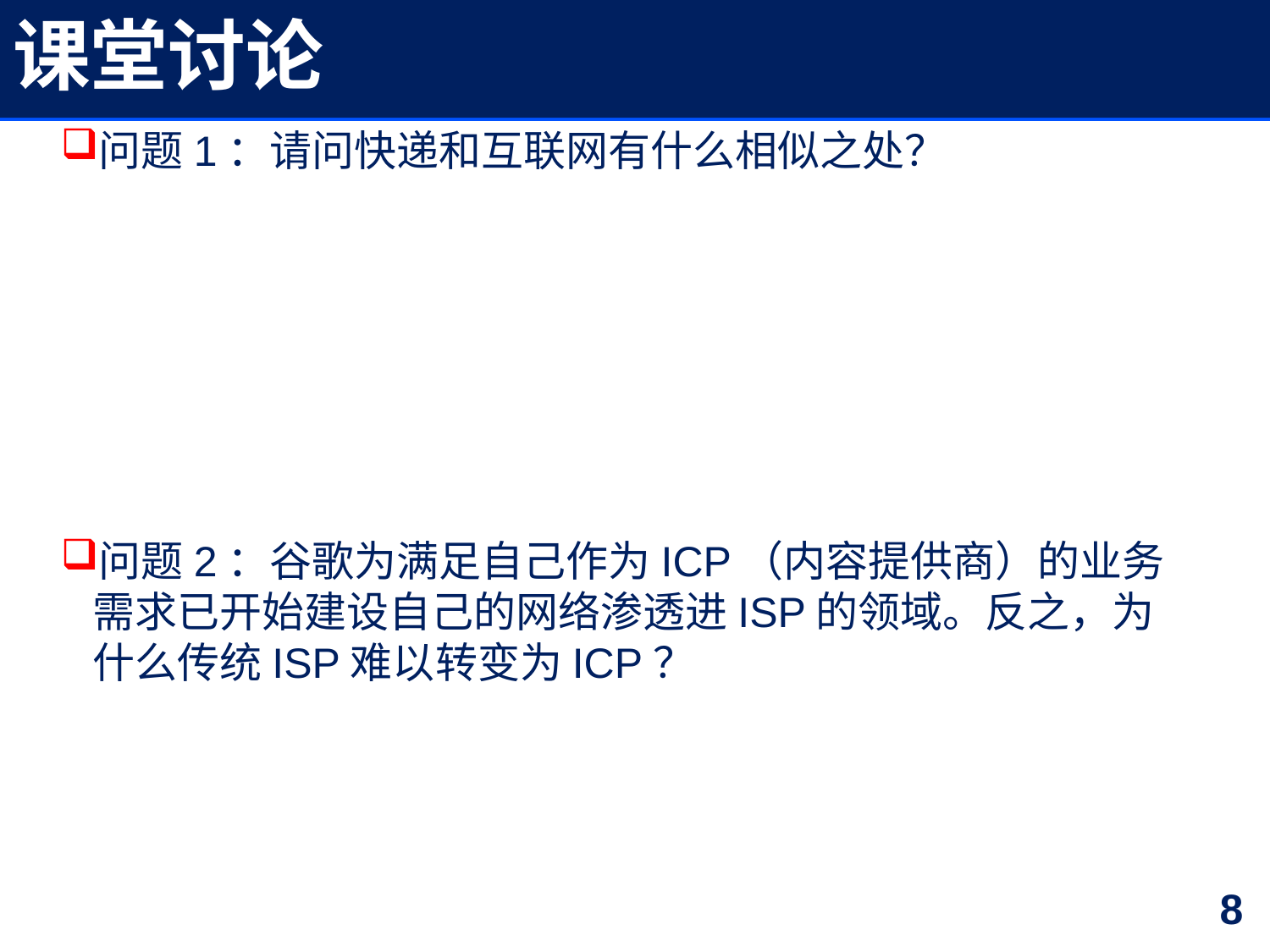

# 课堂讨论
问题1：请问快递和互联网有什么相似之处？

问题2：谷歌为满足自己作为ICP（内容提供商）的业务需求已开始建设自己的网络渗透进ISP的领域。反之，为什么传统ISP难以转变为ICP？
8